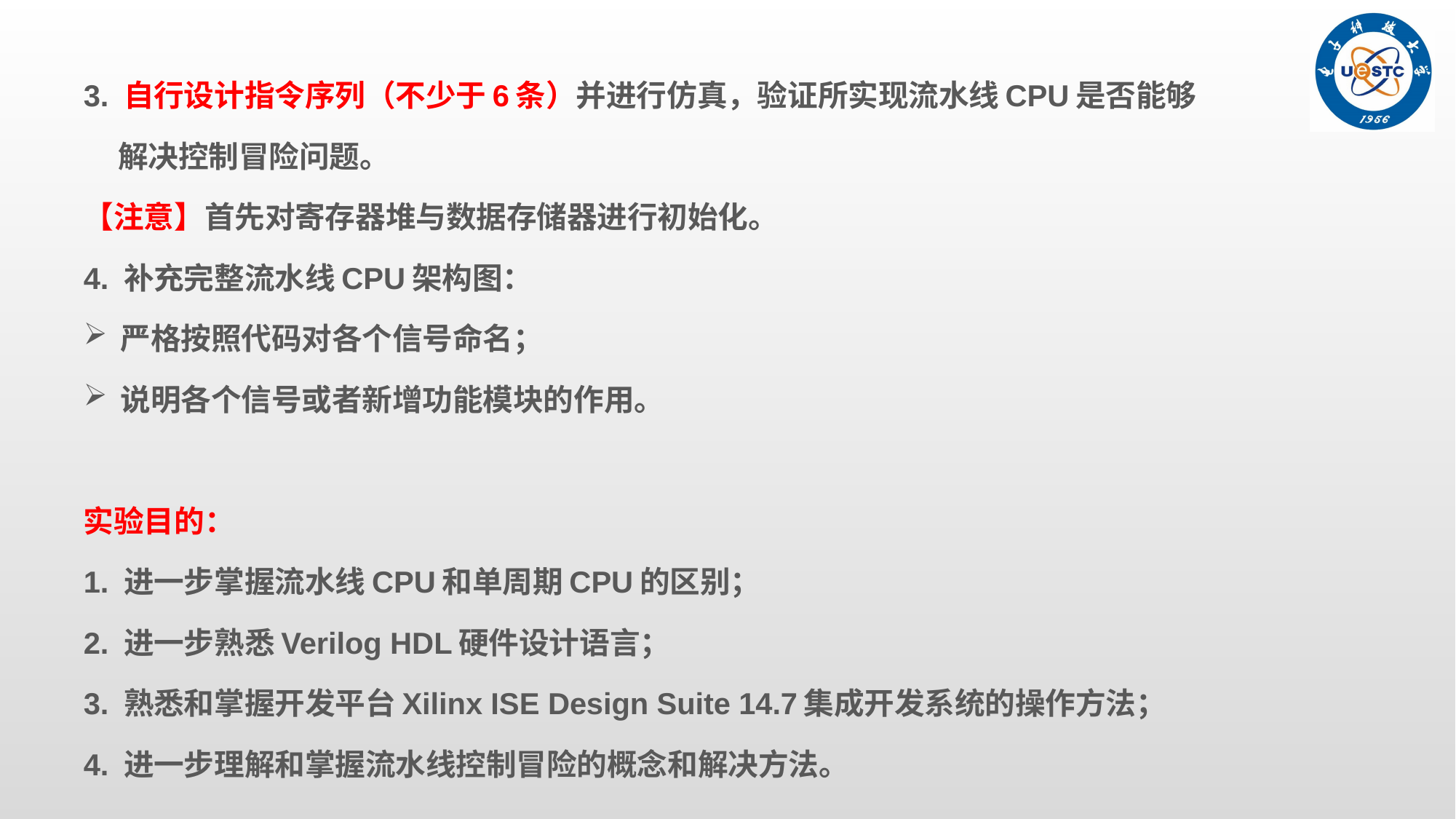

3. 自行设计指令序列（不少于6条）并进行仿真，验证所实现流水线CPU是否能够
    解决控制冒险问题。
【注意】首先对寄存器堆与数据存储器进行初始化。
4. 补充完整流水线CPU架构图：
严格按照代码对各个信号命名；
说明各个信号或者新增功能模块的作用。

实验目的：
1. 进一步掌握流水线CPU和单周期CPU的区别；
2. 进一步熟悉Verilog HDL硬件设计语言；
3. 熟悉和掌握开发平台Xilinx ISE Design Suite 14.7集成开发系统的操作方法；
4. 进一步理解和掌握流水线控制冒险的概念和解决方法。